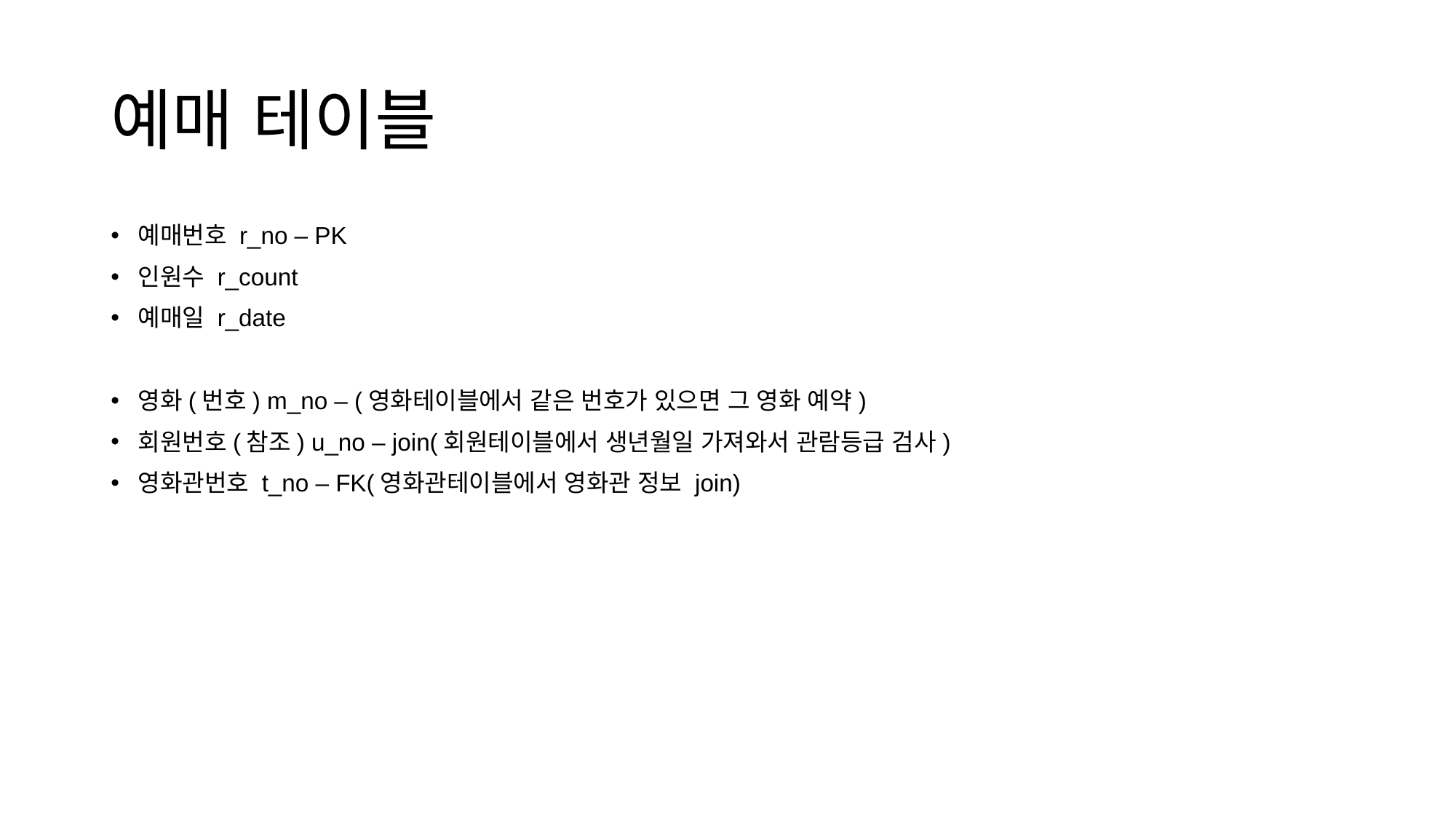

# 예매 테이블
예매번호 r_no – PK
인원수 r_count
예매일 r_date

영화(번호) m_no – (영화테이블에서 같은 번호가 있으면 그 영화 예약)
회원번호(참조) u_no – join(회원테이블에서 생년월일 가져와서 관람등급 검사)
영화관번호 t_no – FK(영화관테이블에서 영화관 정보 join)